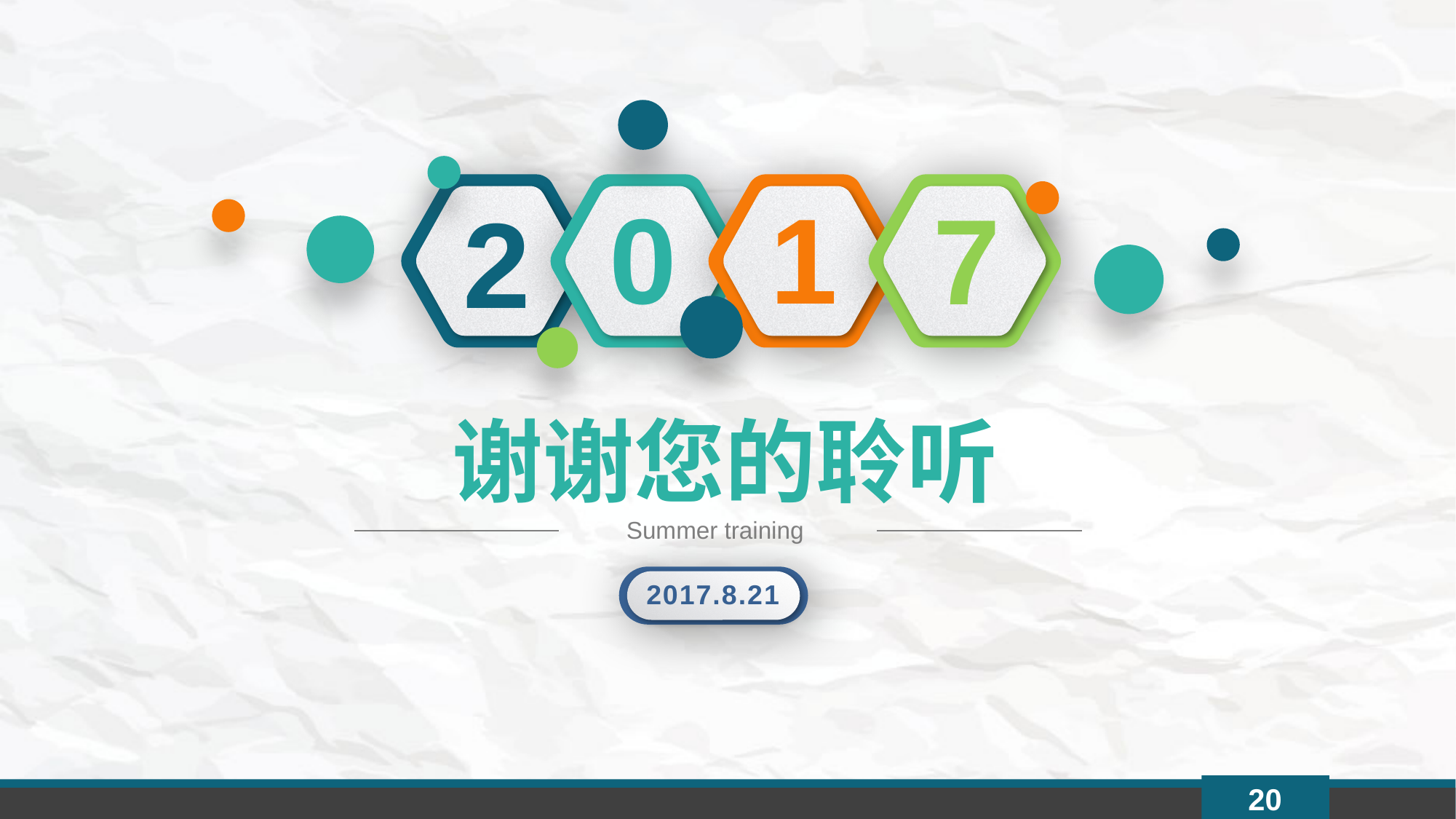

0
1
7
2

谢谢您的聆听
Summer training

2017.8.21

20